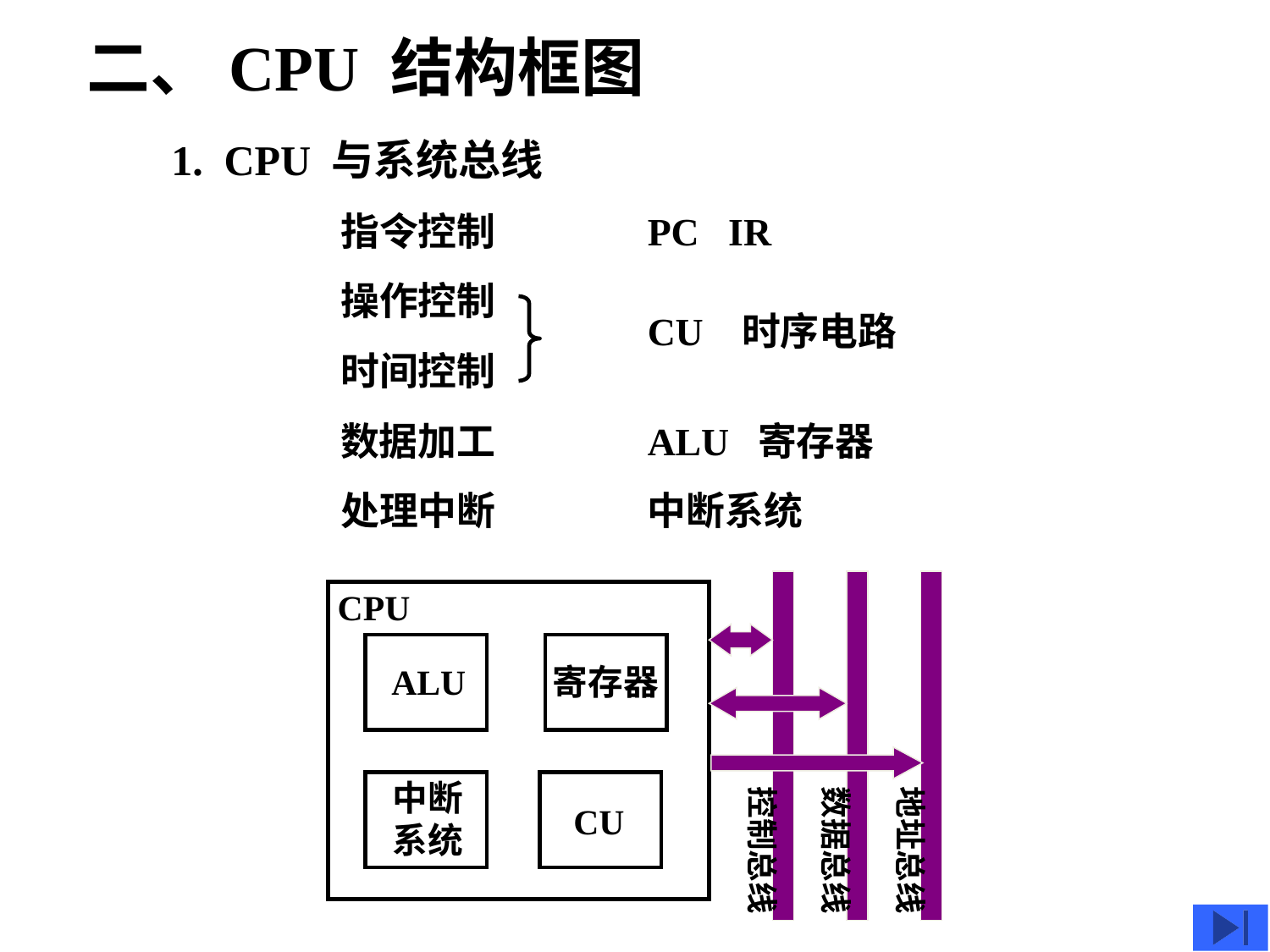

二、CPU 结构框图
1.  CPU 与系统总线
指令控制
操作控制
时间控制
数据加工
处理中断
PC   IR

CU   时序电路
ALU  寄存器
中断系统

CPU

控制总线
数据总线
地址总线

ALU

寄存器
 中断
 系统

CU